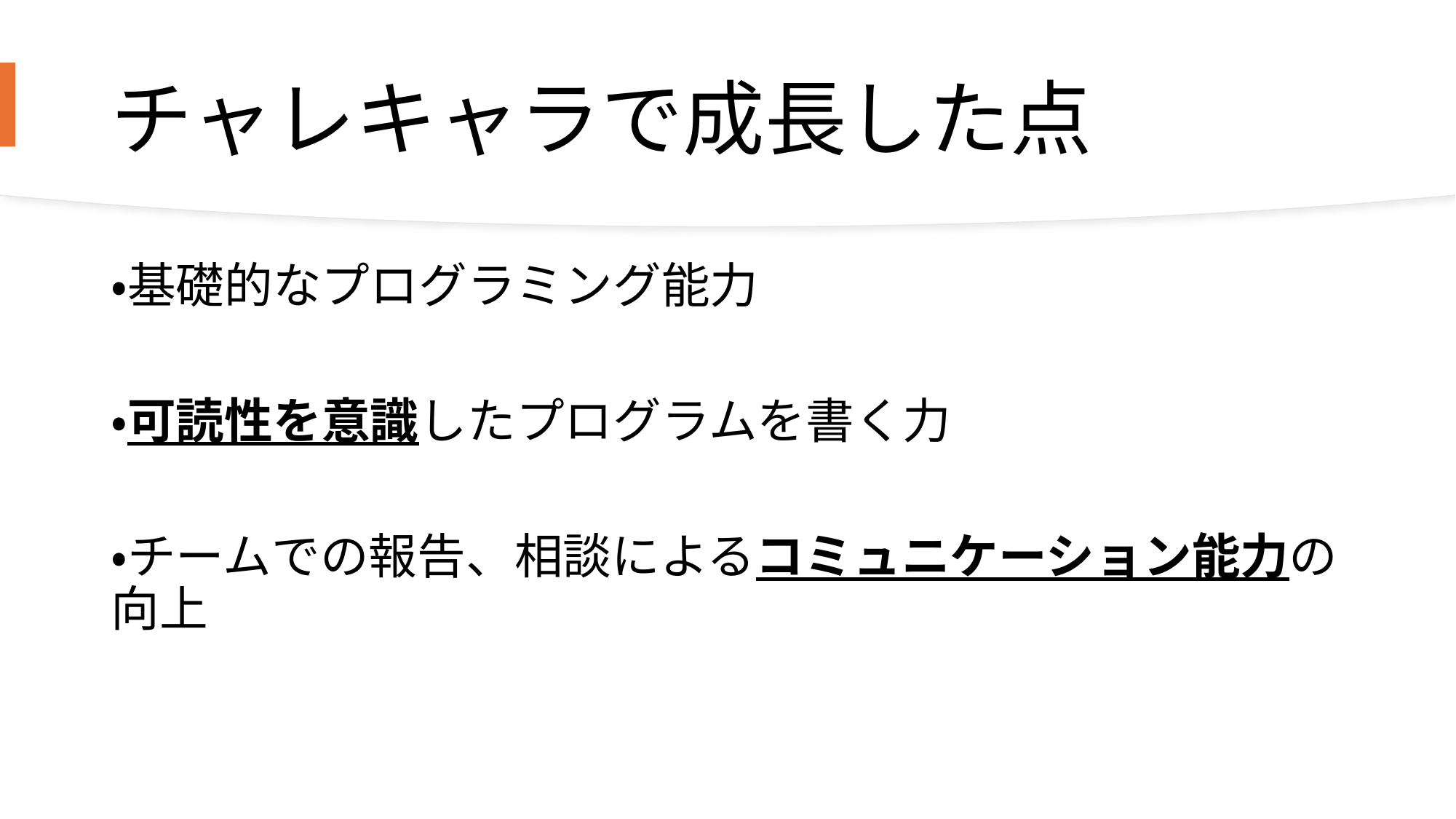

# チャレキャラで成長した点

・基礎的なプログラミング能力

・可読性を意識したプログラムを書く力

・チームでの報告、相談によるコミュニケーション能力の向上